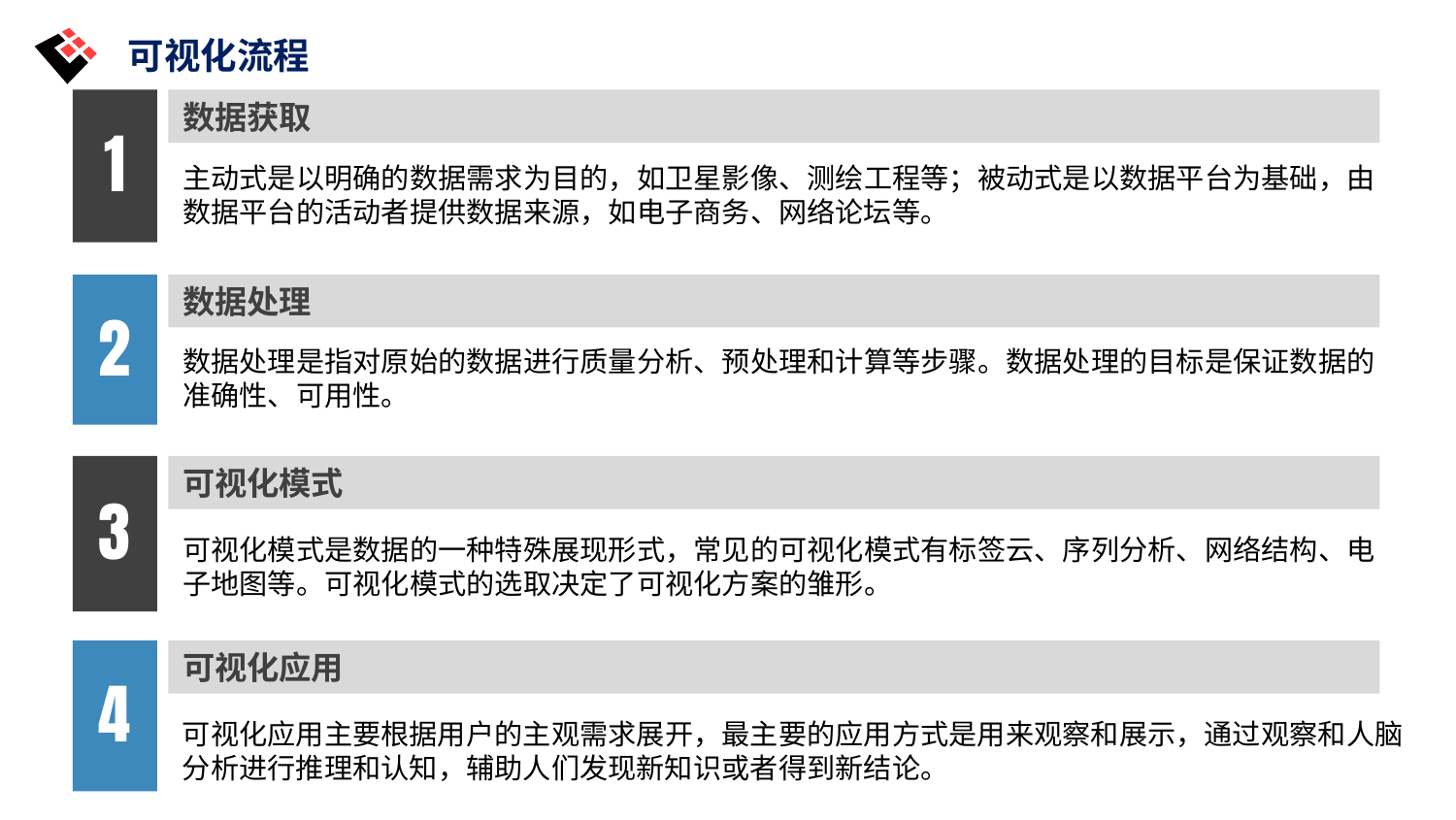

可视化流程

数据获取
1
主动式是以明确的数据需求为目的，如卫星影像、测绘工程等；被动式是以数据平台为基础，由数据平台的活动者提供数据来源，如电子商务、网络论坛等。
2
数据处理
数据处理是指对原始的数据进行质量分析、预处理和计算等步骤。数据处理的目标是保证数据的准确性、可用性。
3
可视化模式
可视化模式是数据的一种特殊展现形式，常见的可视化模式有标签云、序列分析、网络结构、电子地图等。可视化模式的选取决定了可视化方案的雏形。
4
可视化应用
可视化应用主要根据用户的主观需求展开，最主要的应用方式是用来观察和展示，通过观察和人脑分析进行推理和认知，辅助人们发现新知识或者得到新结论。